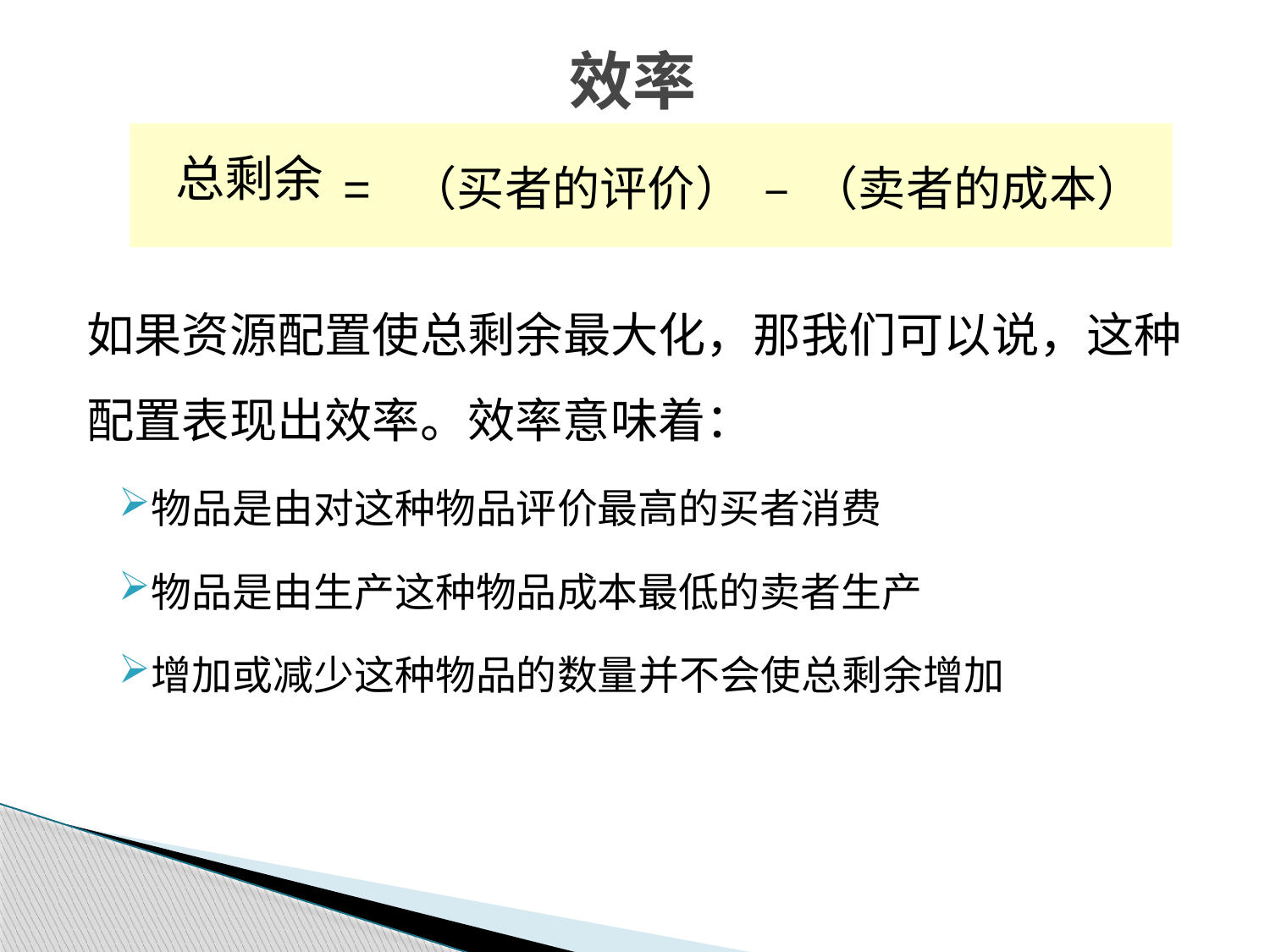

效率

=  （买者的评价）  –  （卖者的成本）
 总剩余
如果资源配置使总剩余最大化，那我们可以说，这种配置表现出效率。效率意味着：
物品是由对这种物品评价最高的买者消费
物品是由生产这种物品成本最低的卖者生产
增加或减少这种物品的数量并不会使总剩余增加